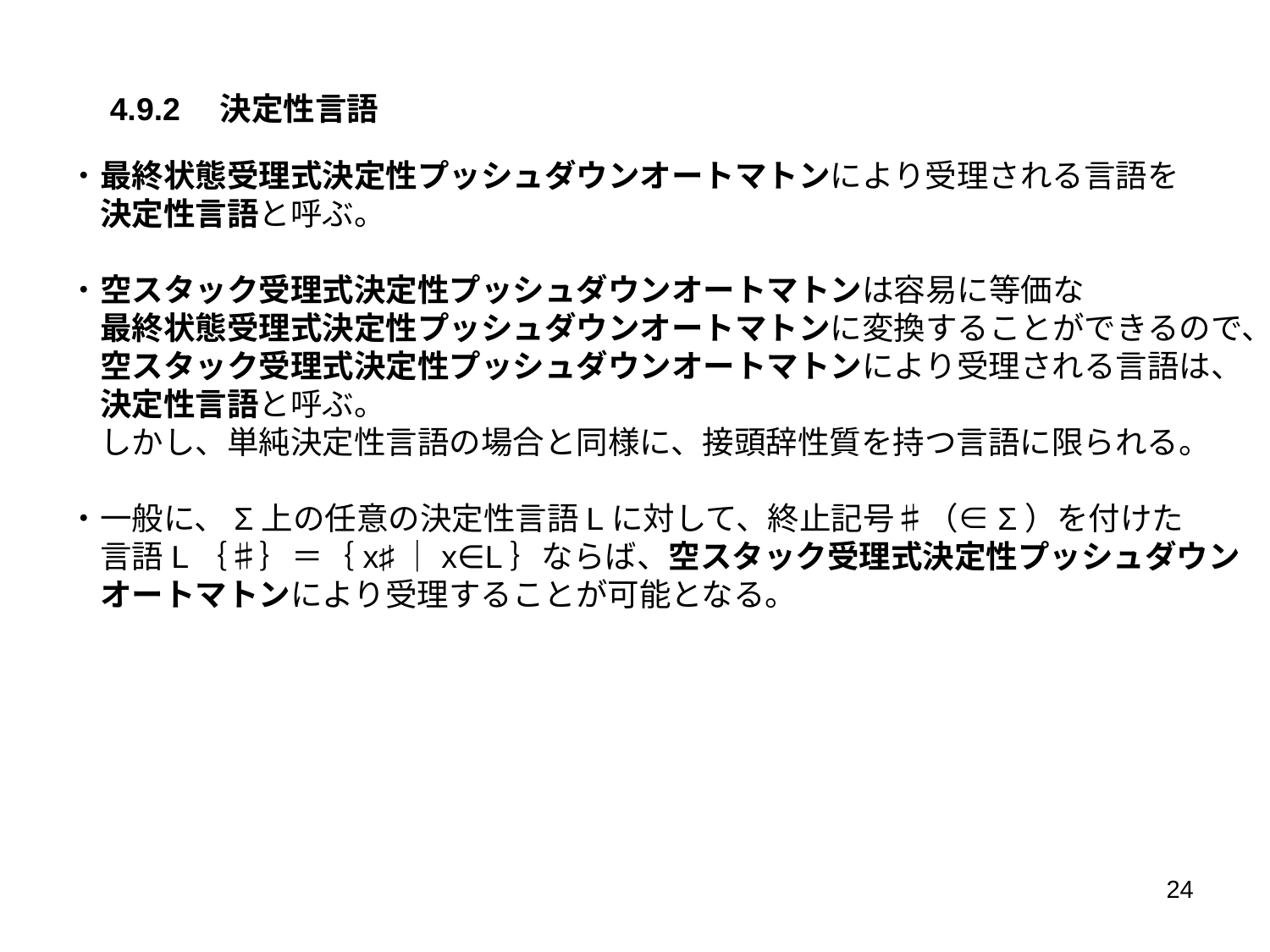

4.9.2　決定性言語
・最終状態受理式決定性プッシュダウンオートマトンにより受理される言語を
　決定性言語と呼ぶ。

・空スタック受理式決定性プッシュダウンオートマトンは容易に等価な
　最終状態受理式決定性プッシュダウンオートマトンに変換することができるので、
　空スタック受理式決定性プッシュダウンオートマトンにより受理される言語は、
　決定性言語と呼ぶ。
　しかし、単純決定性言語の場合と同様に、接頭辞性質を持つ言語に限られる。

・一般に、Σ上の任意の決定性言語Lに対して、終止記号♯（∈Σ）を付けた
　言語L｛♯｝＝｛x♯｜x∈L｝ならば、空スタック受理式決定性プッシュダウン
　オートマトンにより受理することが可能となる。

24